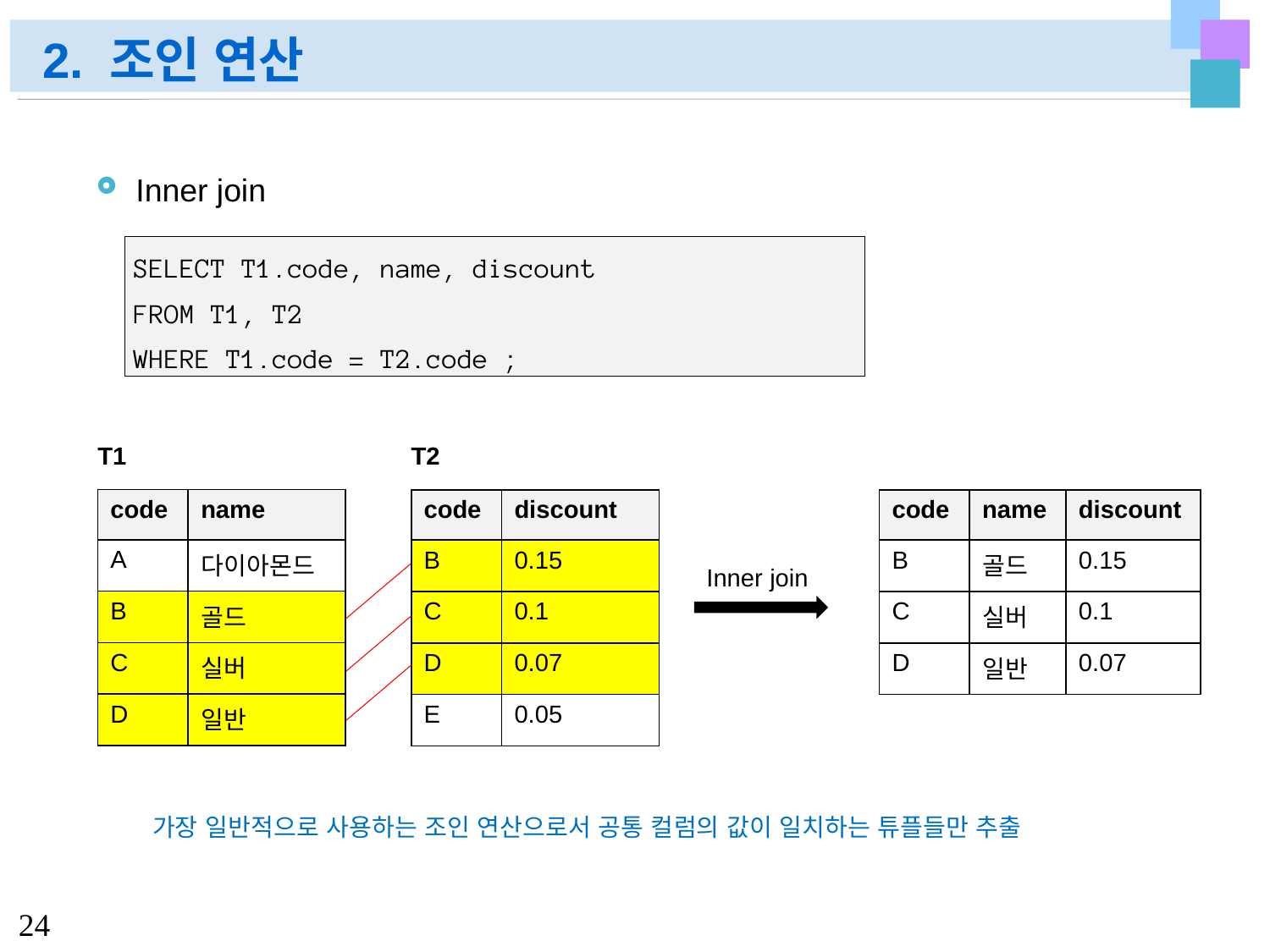

# 2. 조인 연산

Inner join
| SELECT T1.code, name, discount FROM T1, T2 WHERE T1.code = T2.code ; |
| --- |
T1
T2
| code | name |
| --- | --- |
| A | 다이아몬드 |
| B | 골드 |
| C | 실버 |
| D | 일반 |
| code | discount |
| --- | --- |
| B | 0.15 |
| C | 0.1 |
| D | 0.07 |
| E | 0.05 |
| code | name | discount |
| --- | --- | --- |
| B | 골드 | 0.15 |
| C | 실버 | 0.1 |
| D | 일반 | 0.07 |
Inner join

가장 일반적으로 사용하는 조인 연산으로서 공통 컬럼의 값이 일치하는 튜플들만 추출